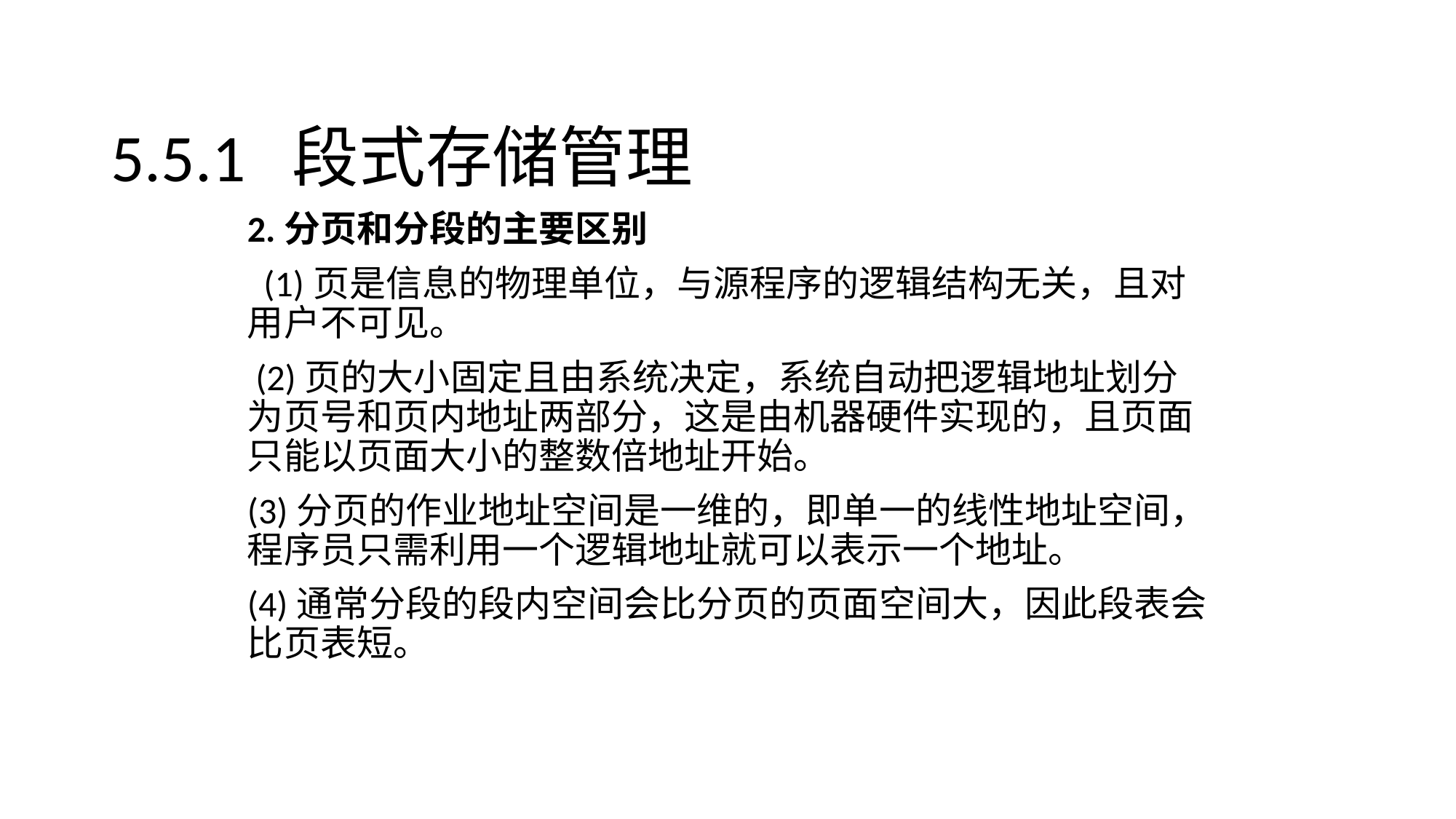

5.5.1  段式存储管理
2.分页和分段的主要区别
  (1)页是信息的物理单位，与源程序的逻辑结构无关，且对用户不可见。
 (2)页的大小固定且由系统决定，系统自动把逻辑地址划分为页号和页内地址两部分，这是由机器硬件实现的，且页面只能以页面大小的整数倍地址开始。
(3)分页的作业地址空间是一维的，即单一的线性地址空间，程序员只需利用一个逻辑地址就可以表示一个地址。
(4)通常分段的段内空间会比分页的页面空间大，因此段表会比页表短。

2